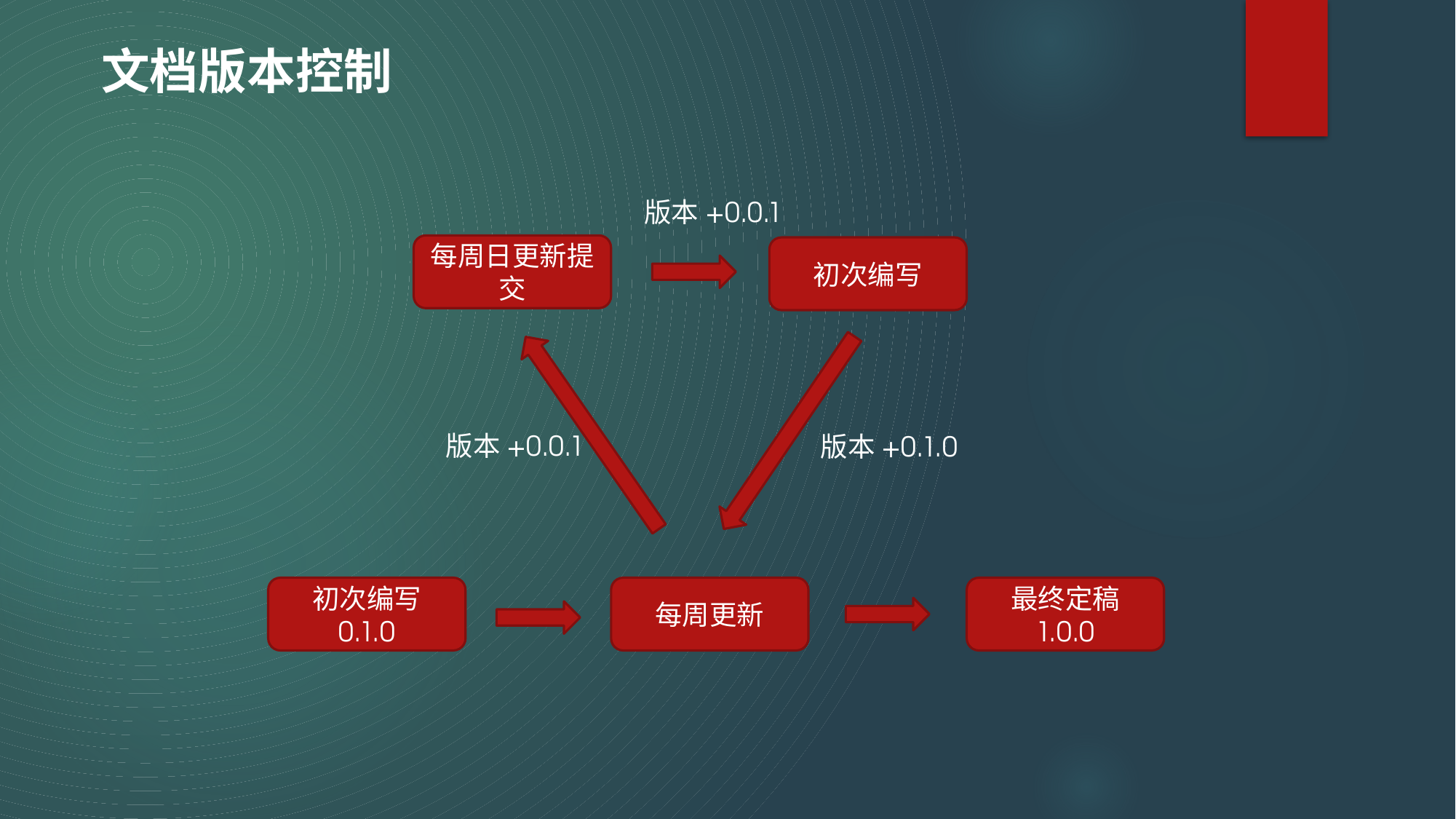

文档版本控制
版本+0.0.1

每周日更新提交
初次编写

版本+0.0.1

版本+0.1.0

初次编写
0.1.0
每周更新
最终定稿
1.0.0